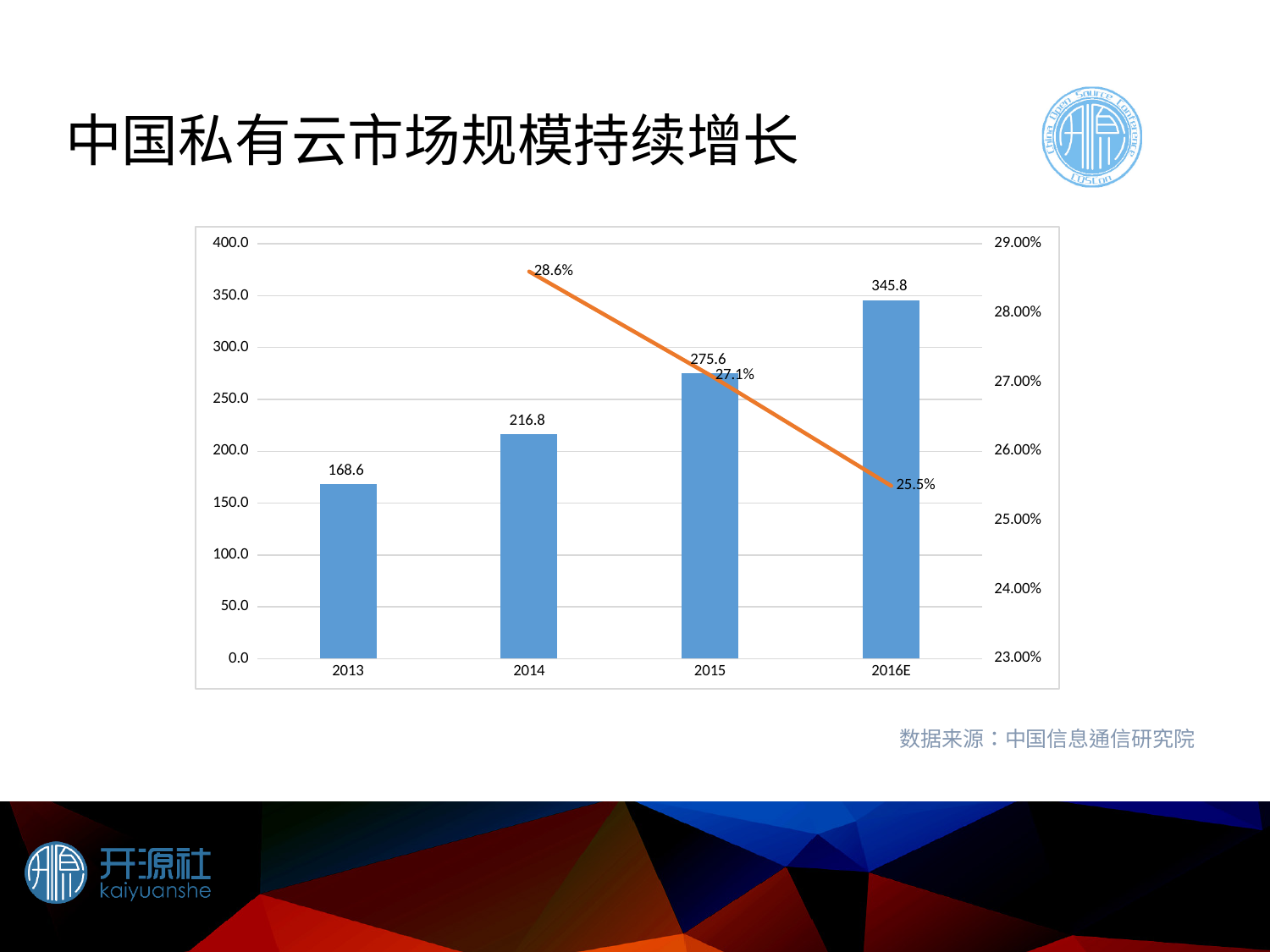

# 中国私有云市场规模持续增长

### Chart

| Category |  |  |
|---|---|---|
| 2013 | 168.6 | None |
| 2014 | 216.8 | 0.286 |
| 2015 | 275.5528000000006 | 0.271 |
| 2016E | 345.8187639999996 | 0.255 |
数据来源：中国信息通信研究院